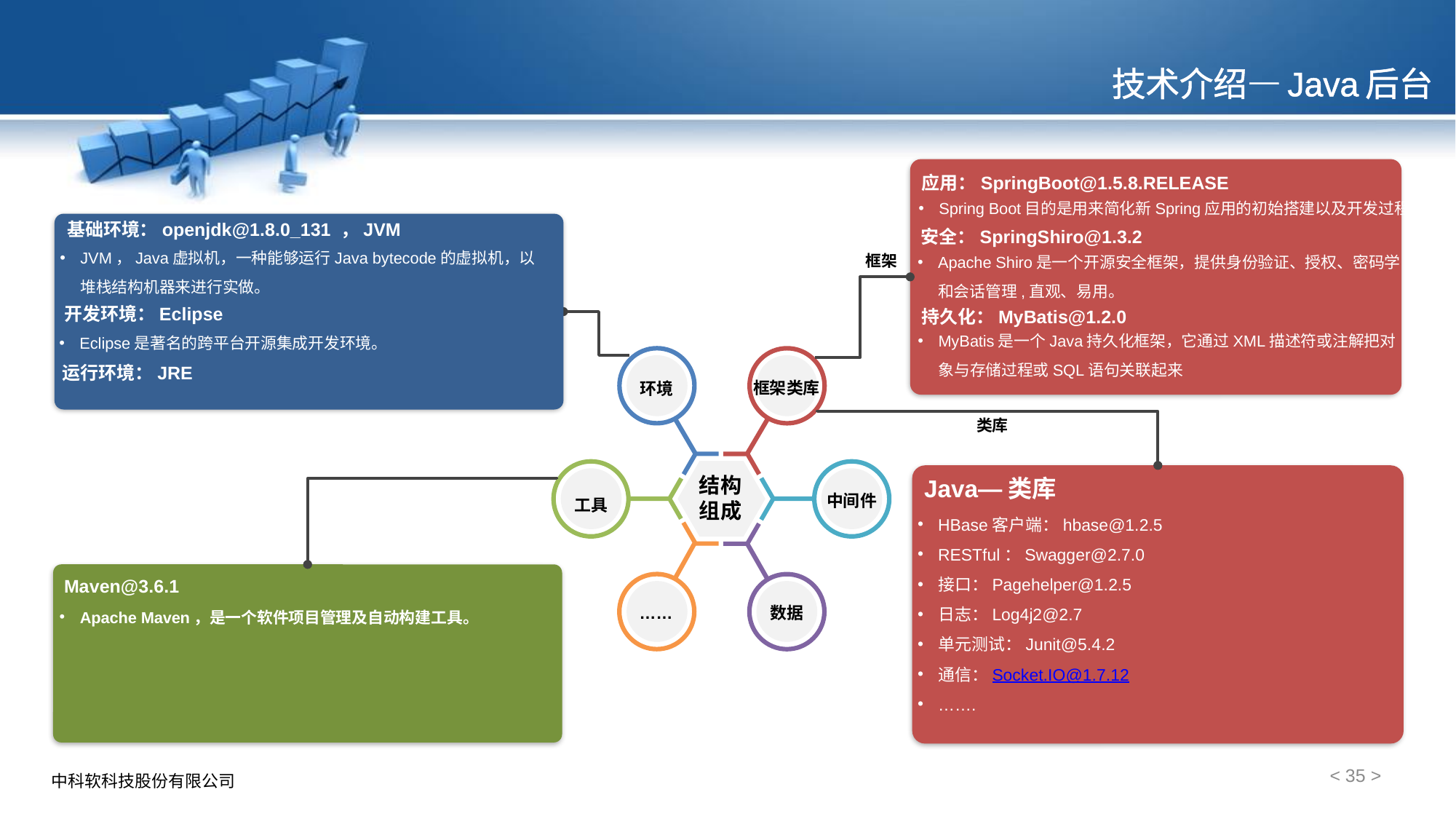

# 技术介绍—Java后台

应用：SpringBoot@1.5.8.RELEASE
Spring Boot目的是用来简化新Spring应用的初始搭建以及开发过程。
基础环境：openjdk@1.8.0_131 ，JVM
安全：SpringShiro@1.3.2

JVM，Java虚拟机，一种能够运行Java bytecode的虚拟机，以堆栈结构机器来进行实做。
Apache Shiro是一个开源安全框架，提供身份验证、授权、密码学和会话管理,直观、易用。
框架
开发环境：Eclipse
持久化：MyBatis@1.2.0
MyBatis是一个Java持久化框架，它通过XML描述符或注解把对象与存储过程或SQL语句关联起来
Eclipse是著名的跨平台开源集成开发环境。

运行环境：JRE

框架类库
环境
类库

Java—类库

结构
组成
中间件
工具
HBase客户端：hbase@1.2.5
RESTful：Swagger@2.7.0
接口：Pagehelper@1.2.5
日志：Log4j2@2.7
单元测试：Junit@5.4.2
通信：Socket.IO@1.7.12
…….

Maven@3.6.1

 ……
数据
Apache Maven，是一个软件项目管理及自动构建工具。